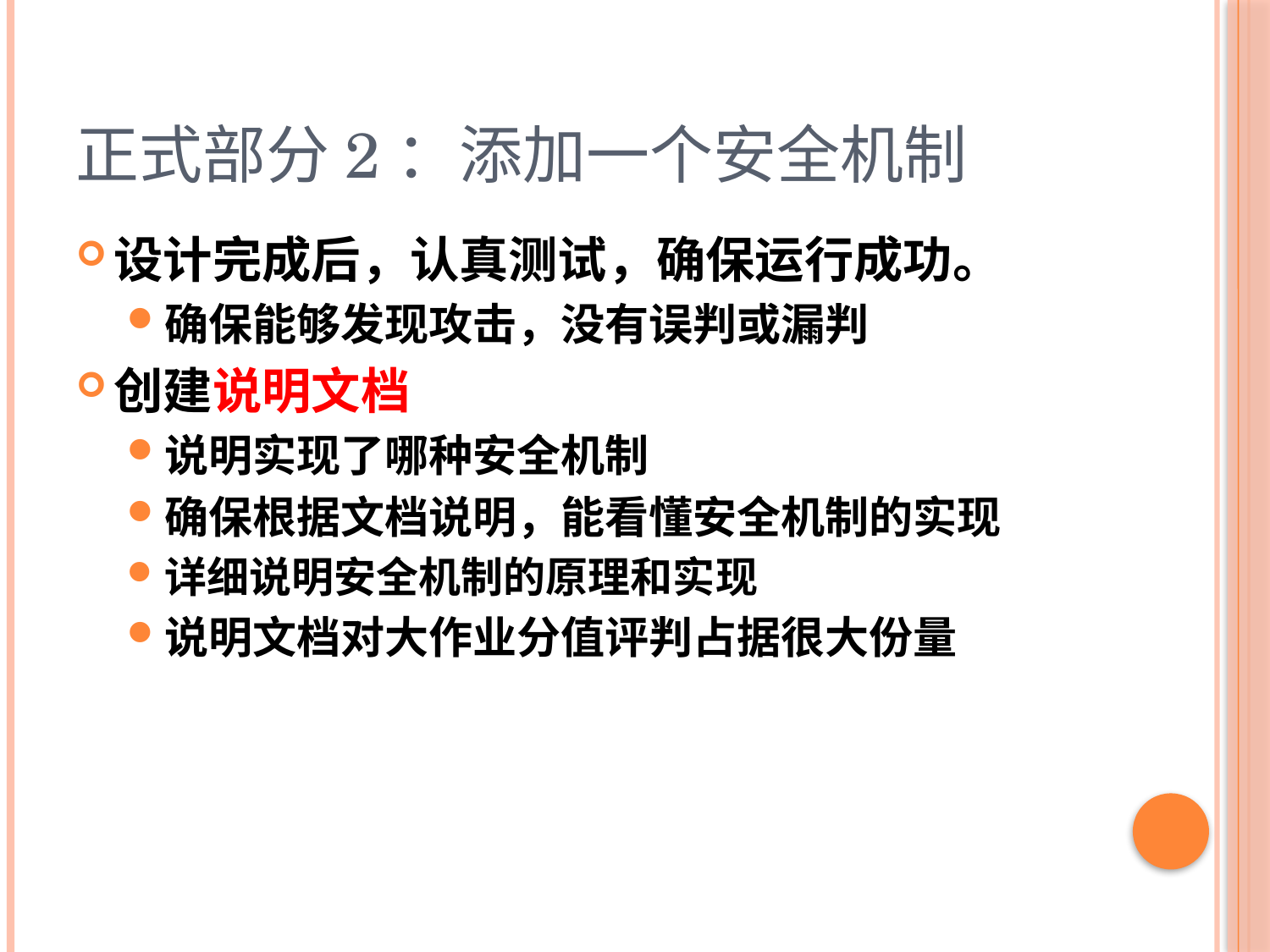

# 正式部分2：添加一个安全机制
设计完成后，认真测试，确保运行成功。
确保能够发现攻击，没有误判或漏判
创建说明文档
说明实现了哪种安全机制
确保根据文档说明，能看懂安全机制的实现
详细说明安全机制的原理和实现
说明文档对大作业分值评判占据很大份量